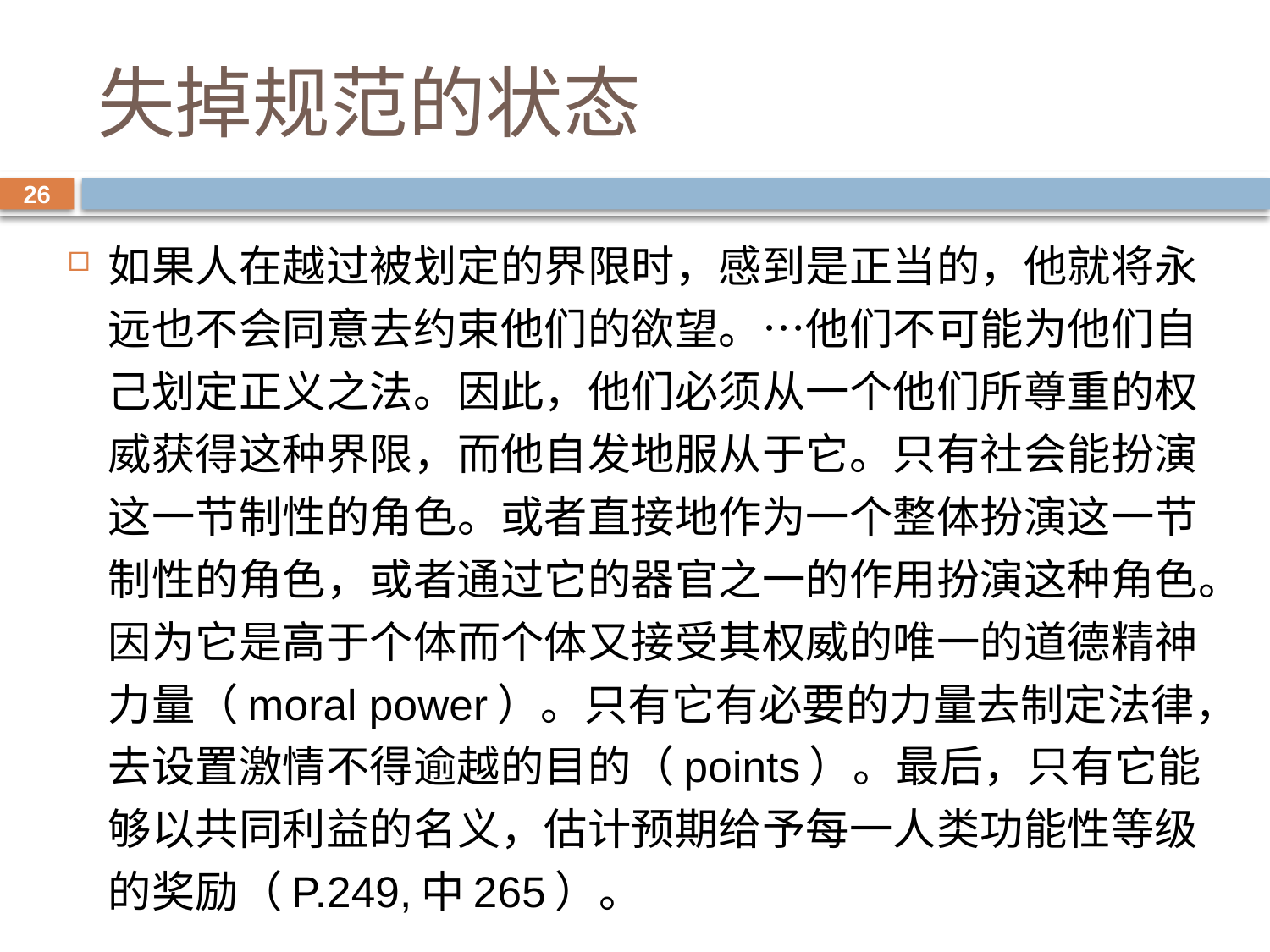

# 失掉规范的状态
26
如果人在越过被划定的界限时，感到是正当的，他就将永远也不会同意去约束他们的欲望。…他们不可能为他们自己划定正义之法。因此，他们必须从一个他们所尊重的权威获得这种界限，而他自发地服从于它。只有社会能扮演这一节制性的角色。或者直接地作为一个整体扮演这一节制性的角色，或者通过它的器官之一的作用扮演这种角色。因为它是高于个体而个体又接受其权威的唯一的道德精神力量（moral power）。只有它有必要的力量去制定法律，去设置激情不得逾越的目的（points）。最后，只有它能够以共同利益的名义，估计预期给予每一人类功能性等级的奖励（P.249,中265）。